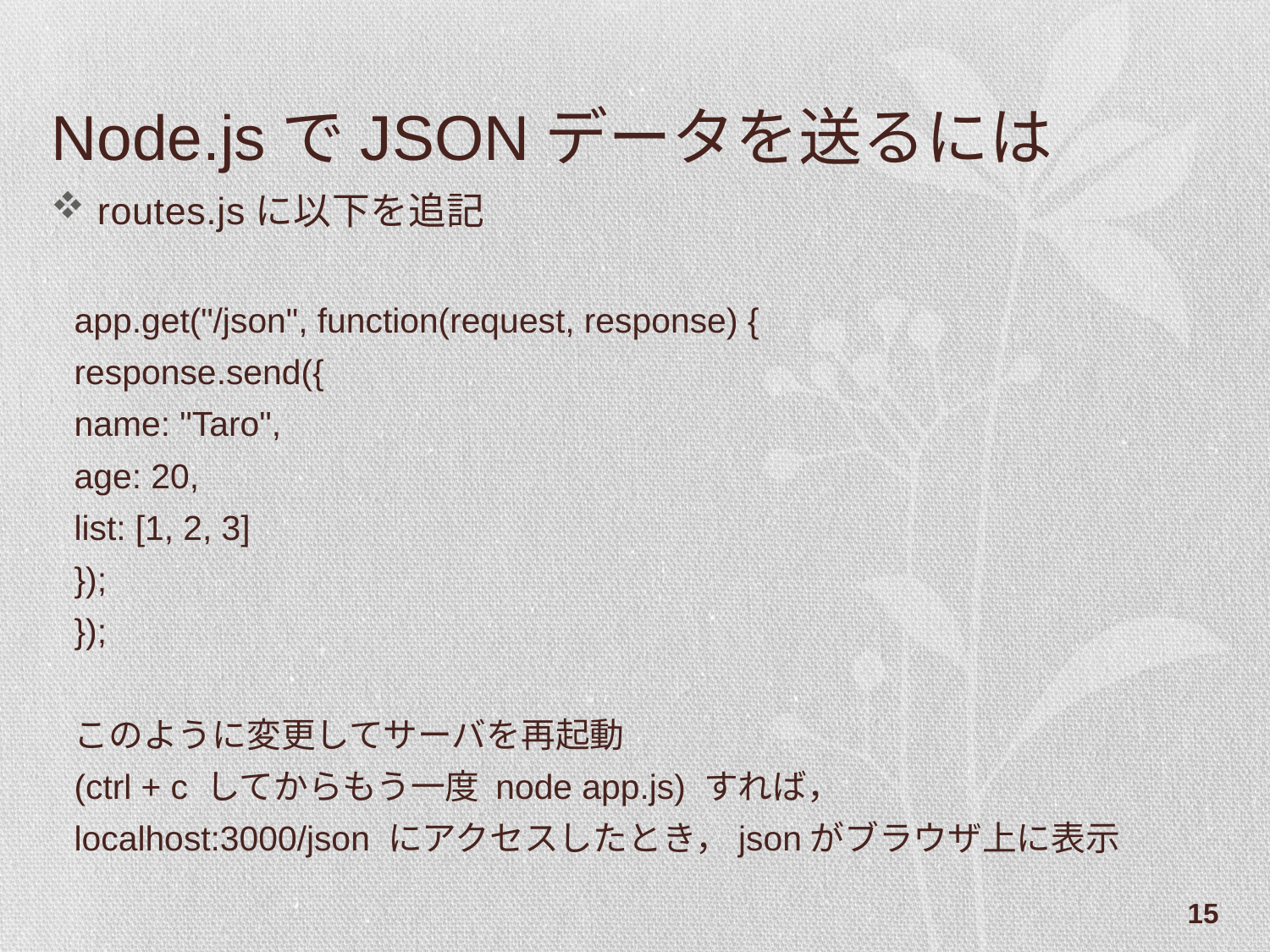

# Node.jsでJSONデータを送るには
routes.jsに以下を追記

app.get("/json", function(request, response) {
		response.send({
			name: "Taro",
			age: 20,
			list: [1, 2, 3]
		});
});

このように変更してサーバを再起動
(ctrl + c してからもう一度 node app.js) すれば，
localhost:3000/json にアクセスしたとき，jsonがブラウザ上に表示
15